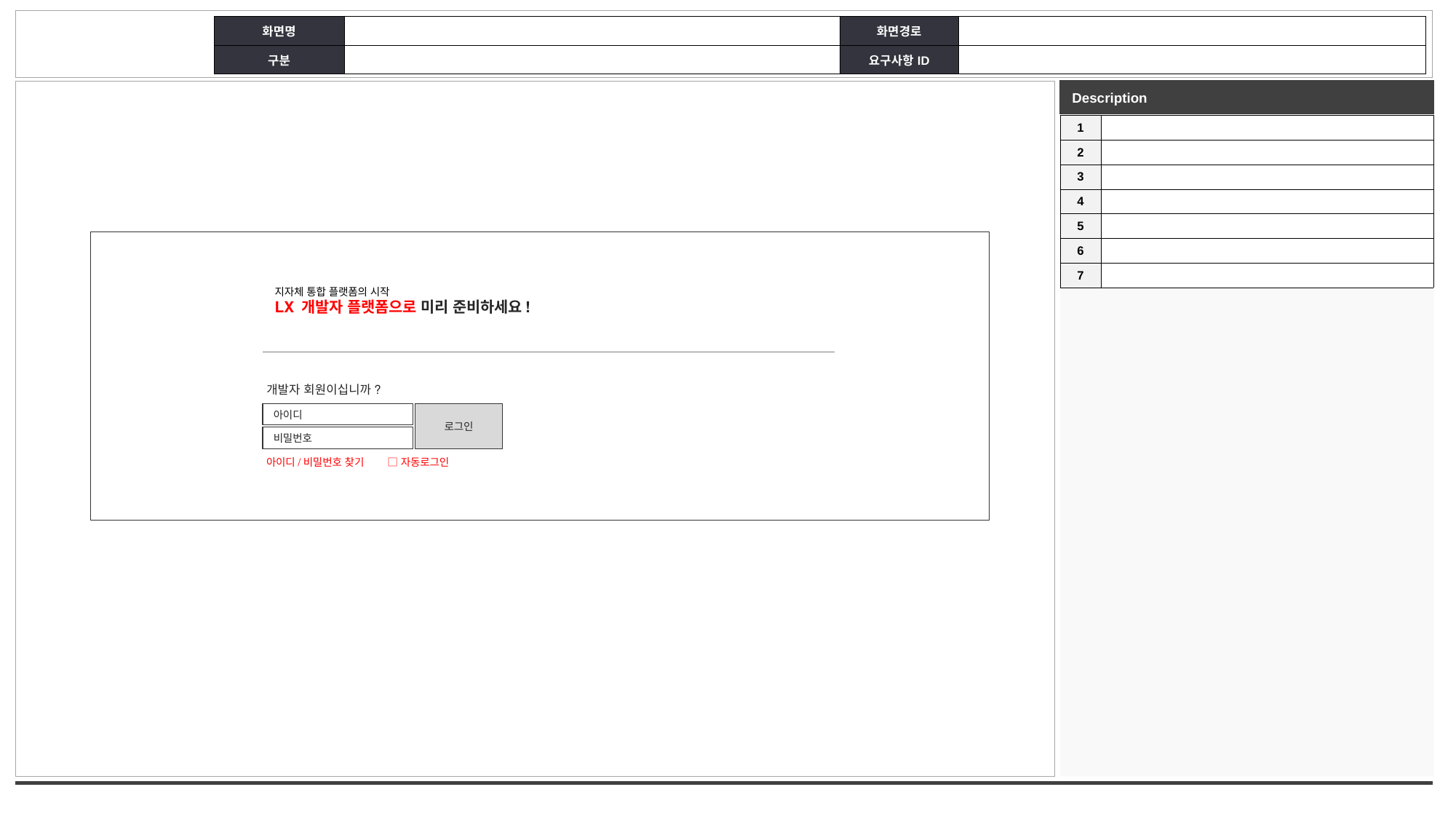

#

| 1 |  |
| --- | --- |
| 2 |  |
| 3 |  |
| 4 |  |
| 5 |  |
| 6 |  |
| 7 |  |

지자체 통합 플랫폼의 시작
LX 개발자 플랫폼으로 미리 준비하세요!
개발자 회원이십니까?
로그인
아이디
비밀번호
아이디/비밀번호 찾기        □ 자동로그인